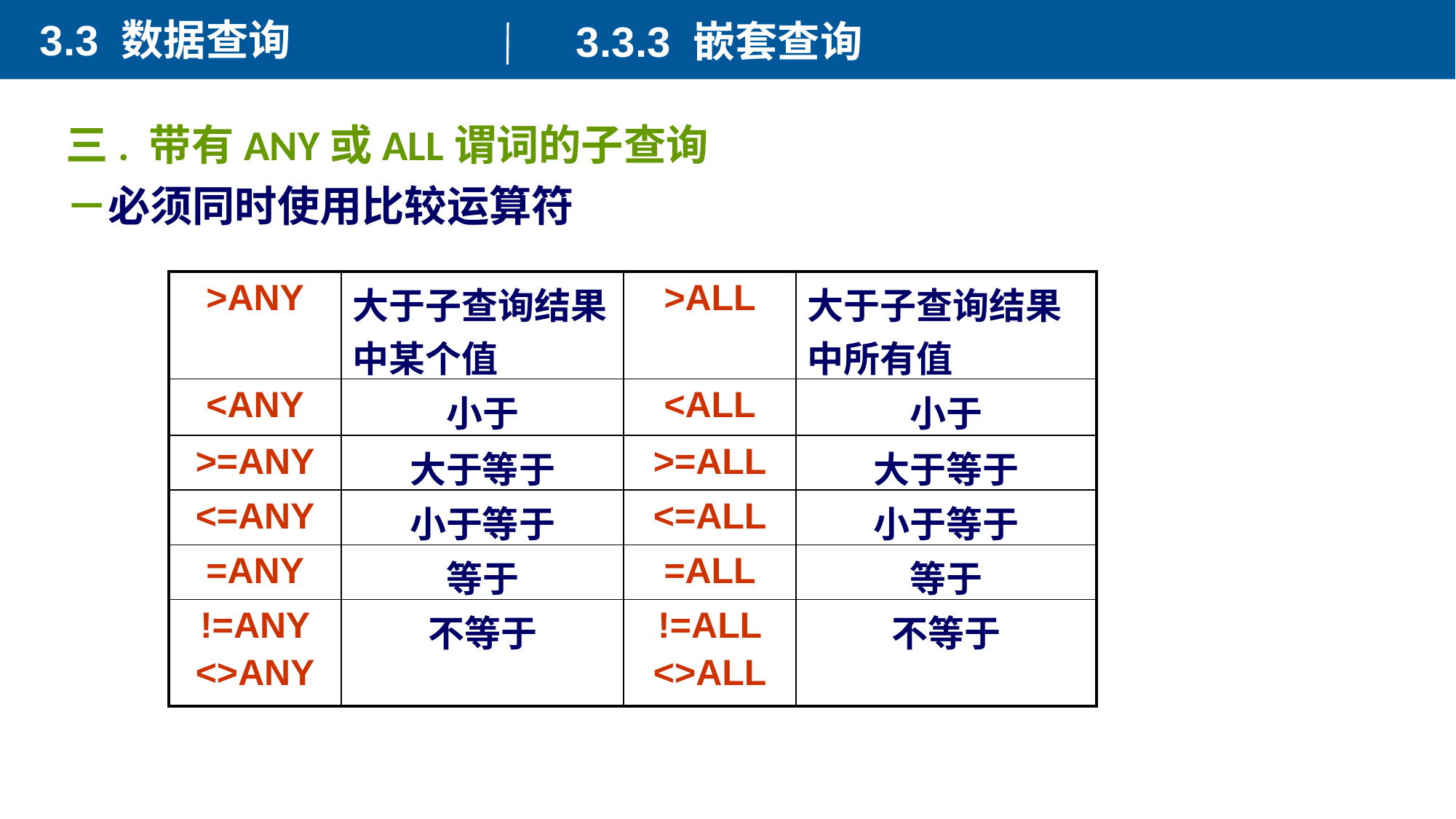

3.3 数据查询
3.3.3 嵌套查询
三. 带有ANY或ALL谓词的子查询
－必须同时使用比较运算符
| >ANY | 大于子查询结果中某个值 | >ALL | 大于子查询结果中所有值 |
| --- | --- | --- | --- |
| <ANY | 小于 | <ALL | 小于 |
| >=ANY | 大于等于 | >=ALL | 大于等于 |
| <=ANY | 小于等于 | <=ALL | 小于等于 |
| =ANY | 等于 | =ALL | 等于 |
| !=ANY <>ANY | 不等于 | !=ALL <>ALL | 不等于 |